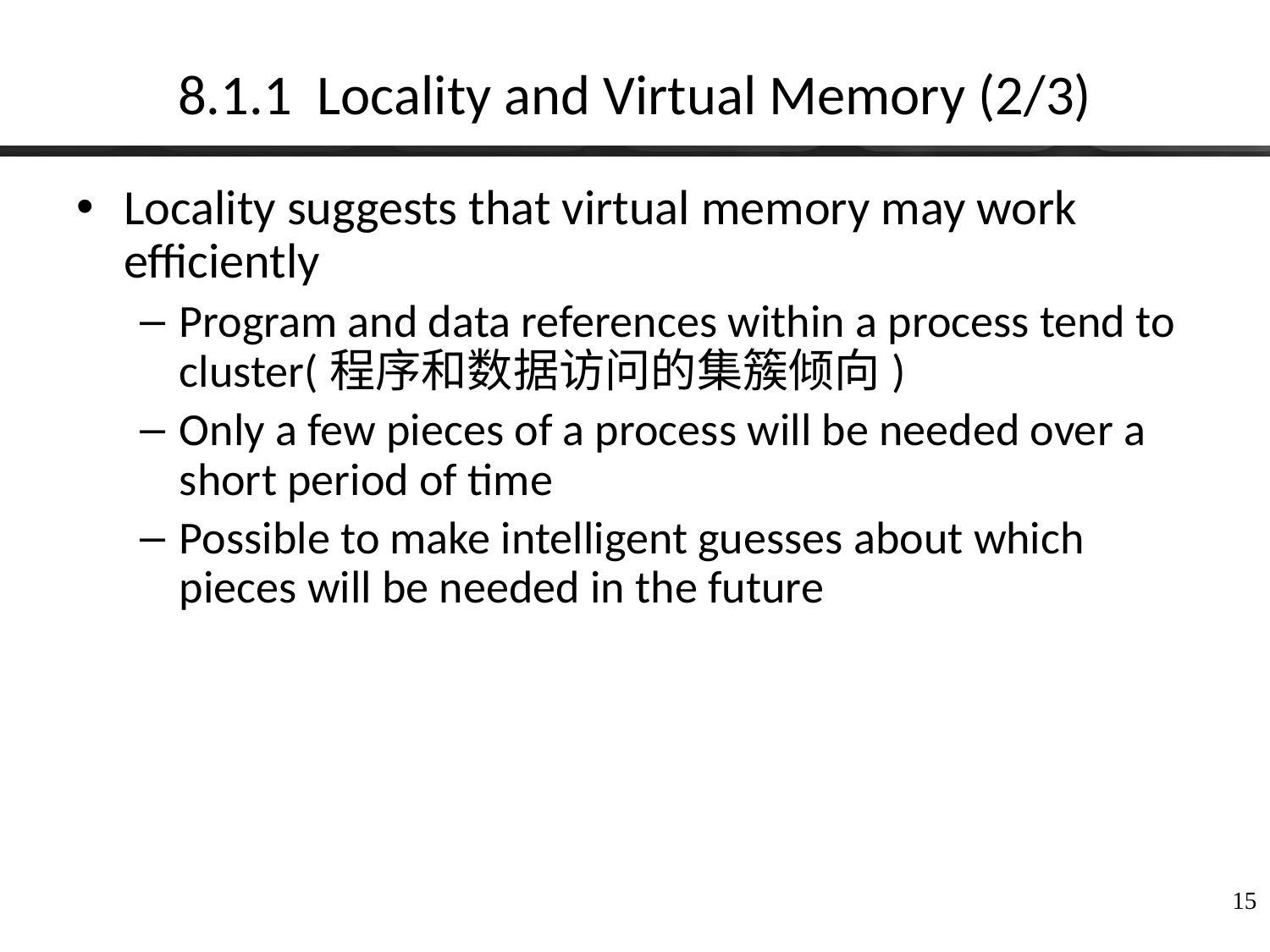

# 8.1.1  Locality and Virtual Memory (2/3)
Locality suggests that virtual memory may work efficiently
Program and data references within a process tend to cluster(程序和数据访问的集簇倾向)
Only a few pieces of a process will be needed over a short period of time
Possible to make intelligent guesses about which pieces will be needed in the future
15